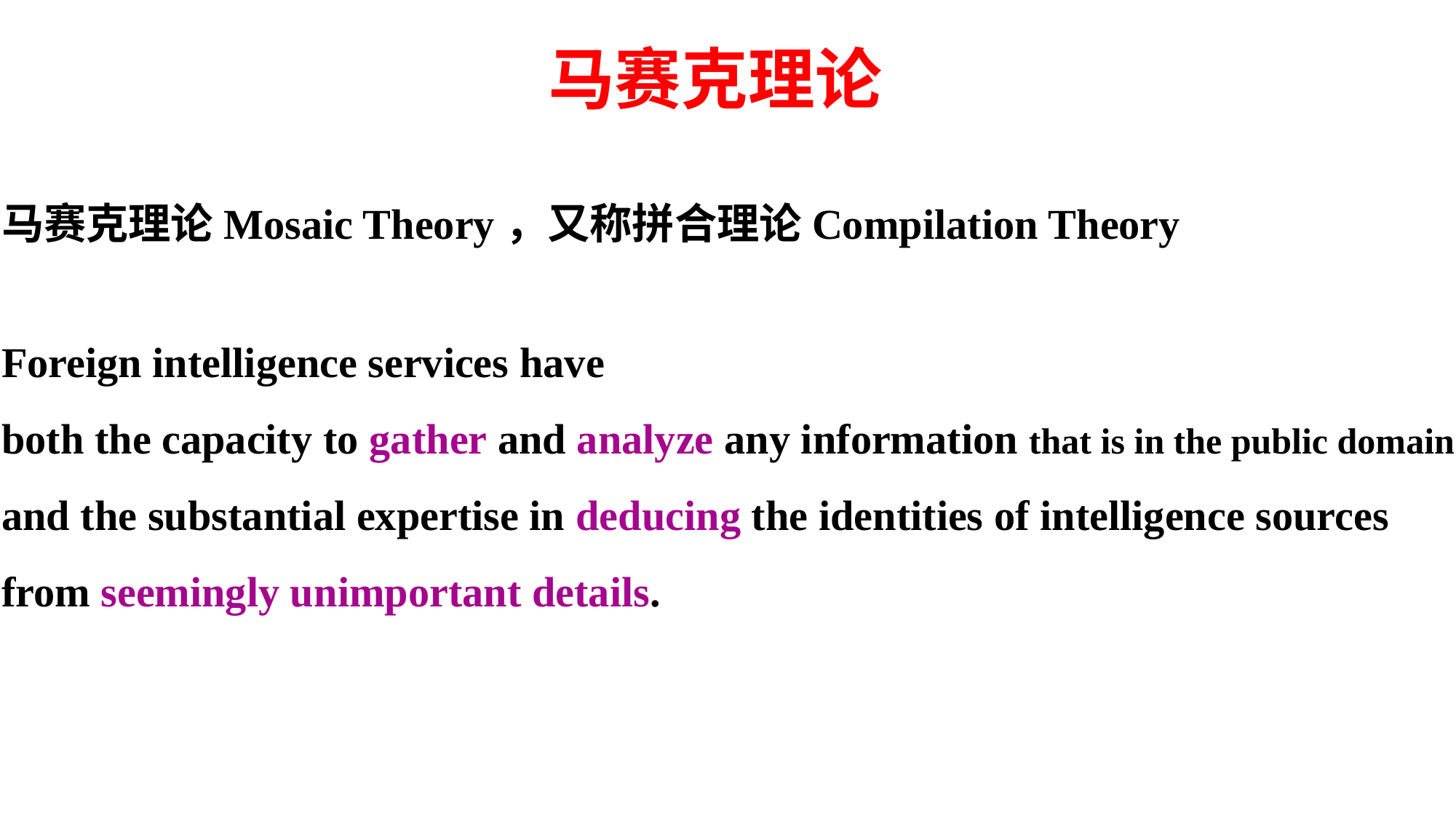

# 马赛克理论
马赛克理论Mosaic Theory，又称拼合理论Compilation Theory

Foreign intelligence services have
both the capacity to gather and analyze any information that is in the public domain
and the substantial expertise in deducing the identities of intelligence sources
from seemingly unimportant details.